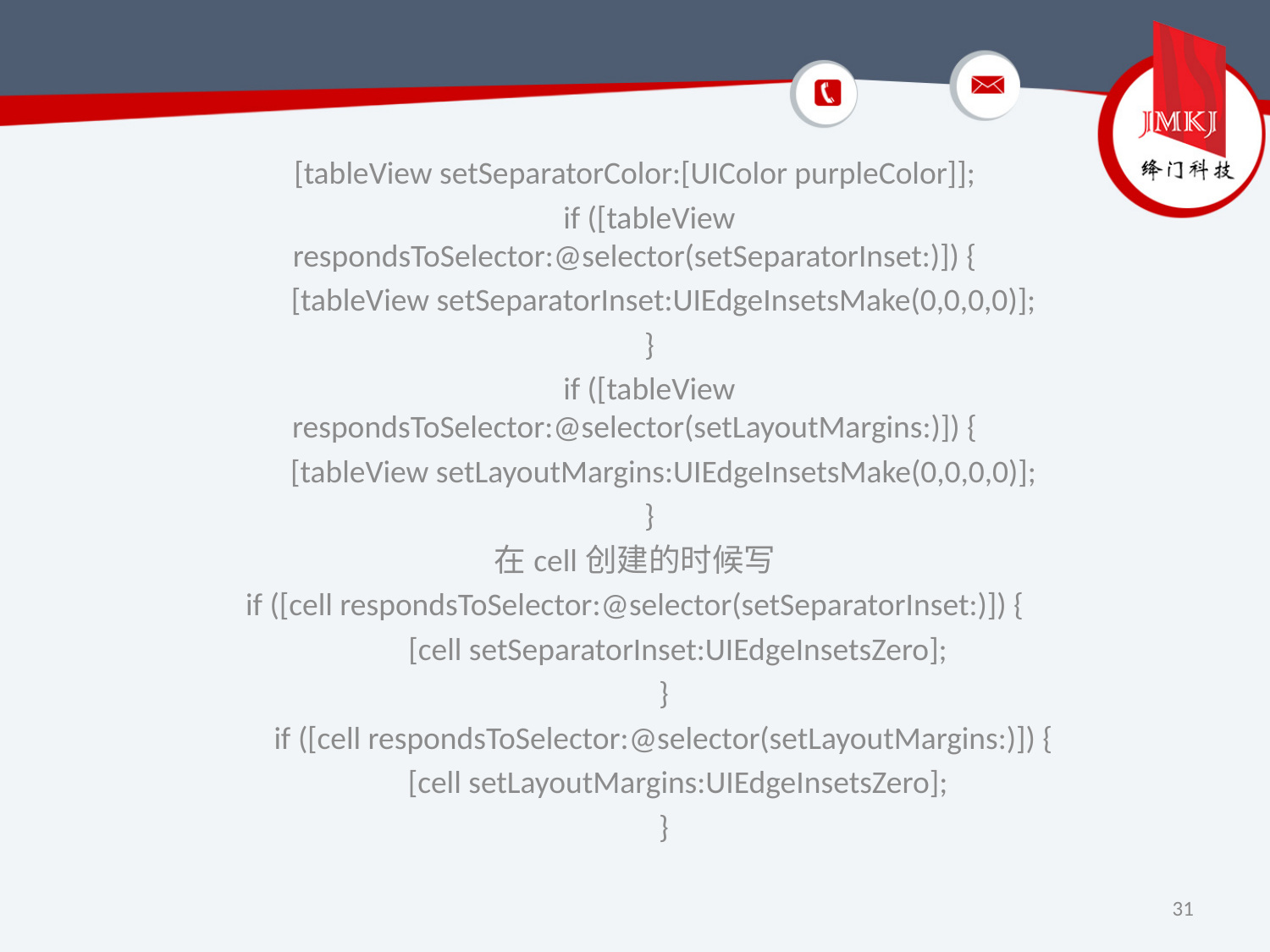

[tableView setSeparatorColor:[UIColor purpleColor]];
    if ([tableView respondsToSelector:@selector(setSeparatorInset:)]) {
        [tableView setSeparatorInset:UIEdgeInsetsMake(0,0,0,0)];
    }
    if ([tableView respondsToSelector:@selector(setLayoutMargins:)]) {
        [tableView setLayoutMargins:UIEdgeInsetsMake(0,0,0,0)];
    }
在cell创建的时候写
if ([cell respondsToSelector:@selector(setSeparatorInset:)]) {
            [cell setSeparatorInset:UIEdgeInsetsZero];
        }
        if ([cell respondsToSelector:@selector(setLayoutMargins:)]) {
            [cell setLayoutMargins:UIEdgeInsetsZero];
        }

31